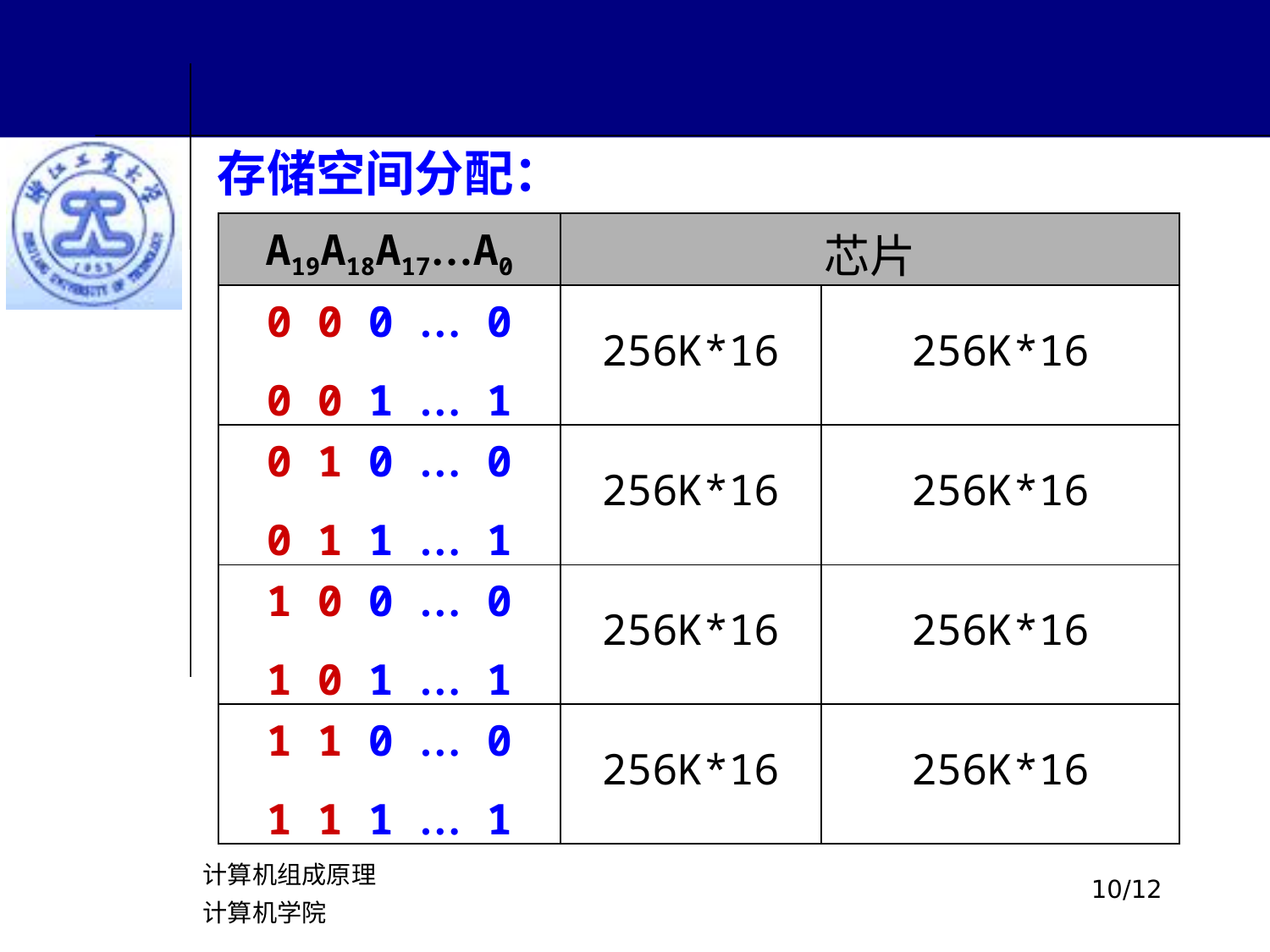

存储空间分配：
| A19A18A17…A0 | 芯片 |  |
| --- | --- | --- |
| 0 0 0 … 0 0 0 1 … 1 | 256K\*16 | 256K\*16 |
| 0 1 0 … 0 0 1 1 … 1 | 256K\*16 | 256K\*16 |
| 1 0 0 … 0 1 0 1 … 1 | 256K\*16 | 256K\*16 |
| 1 1 0 … 0 1 1 1 … 1 | 256K\*16 | 256K\*16 |
计算机组成原理
计算机学院

10/12